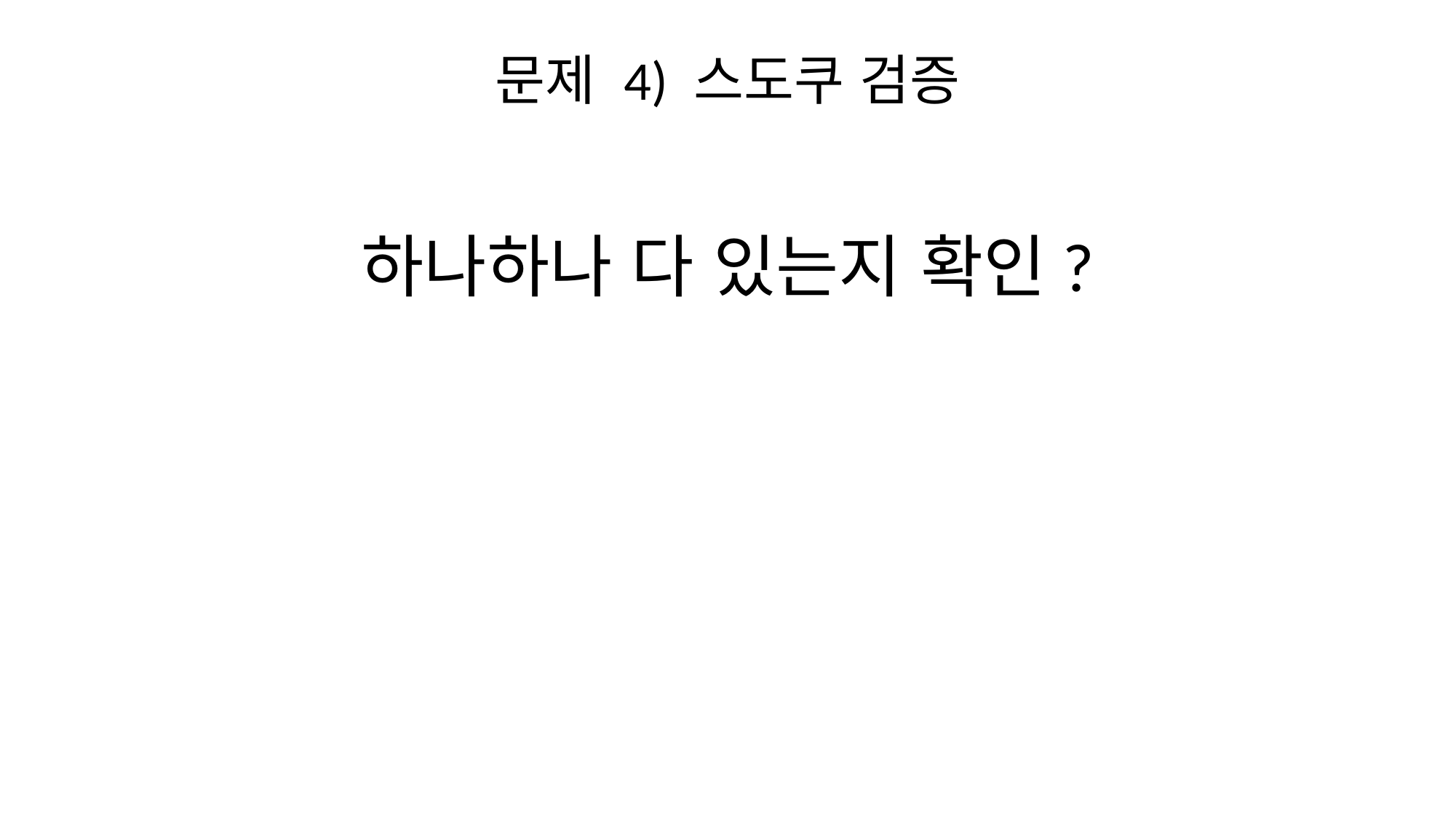

# 문제 4) 스도쿠 검증
하나하나 다 있는지 확인?